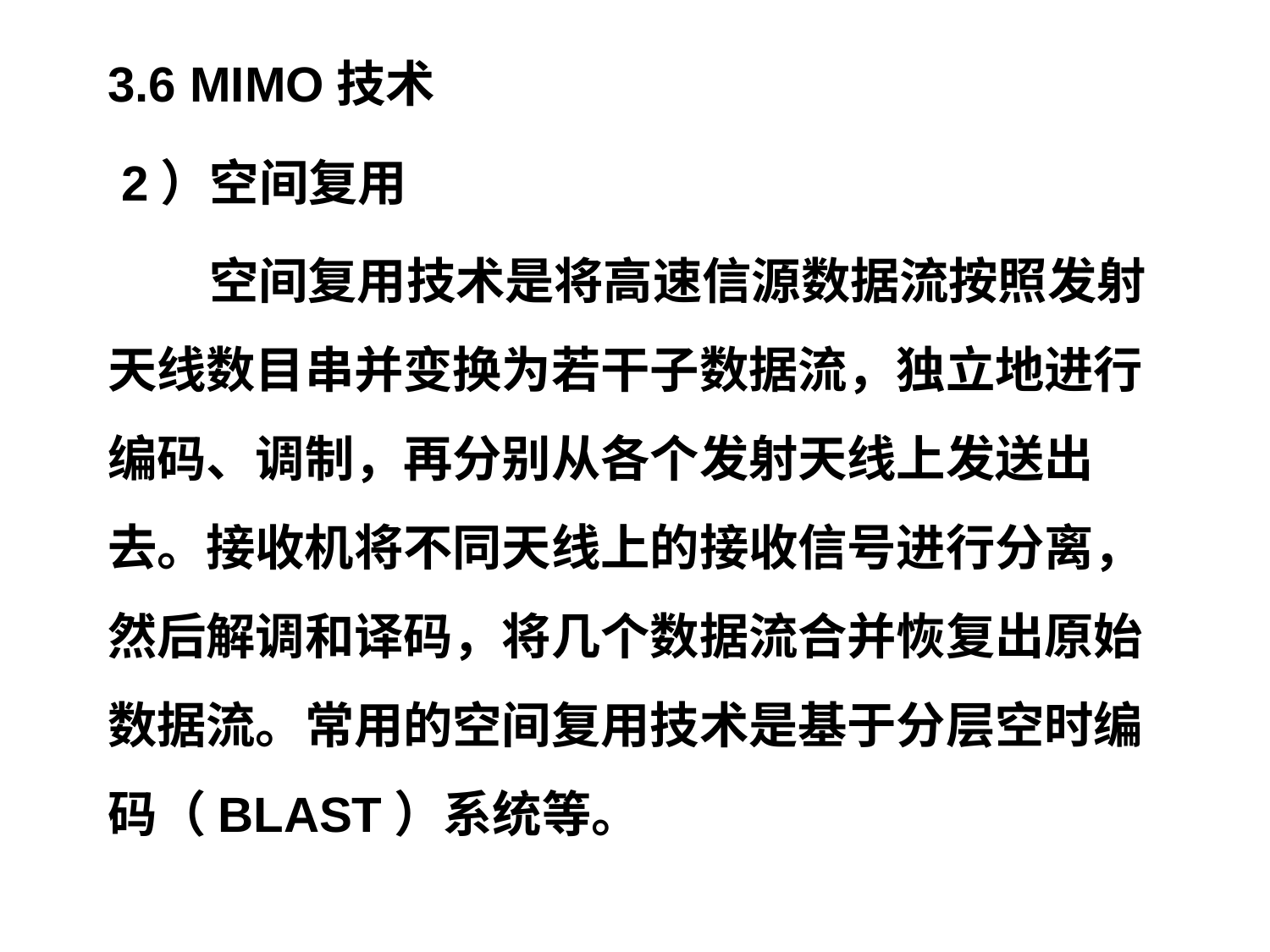

3.6 MIMO技术
 2）空间复用
        空间复用技术是将高速信源数据流按照发射天线数目串并变换为若干子数据流，独立地进行编码、调制，再分别从各个发射天线上发送出去。接收机将不同天线上的接收信号进行分离，然后解调和译码，将几个数据流合并恢复出原始数据流。常用的空间复用技术是基于分层空时编码（BLAST）系统等。